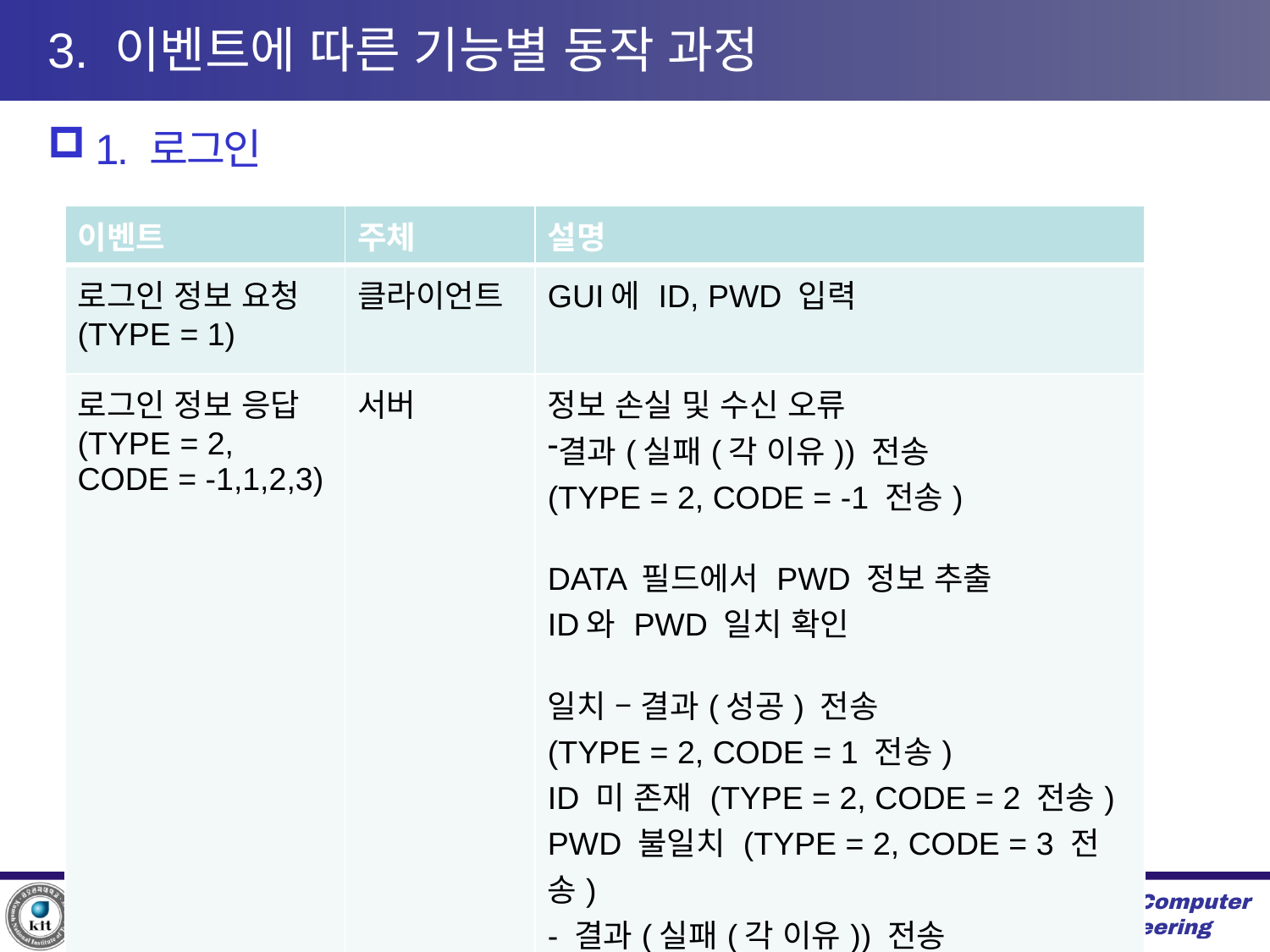

# 3. 이벤트에 따른 기능별 동작 과정
1. 로그인

| 이벤트 | 주체 | 설명 |
| --- | --- | --- |
| 로그인 정보 요청 (TYPE = 1) | 클라이언트 | GUI에 ID, PWD 입력 |
| 로그인 정보 응답 (TYPE = 2, CODE = -1,1,2,3) | 서버 | 정보 손실 및 수신 오류 결과(실패(각 이유)) 전송 (TYPE = 2, CODE = -1 전송) DATA 필드에서 PWD 정보 추출 ID와 PWD 일치 확인 일치 – 결과(성공) 전송 (TYPE = 2, CODE = 1 전송) ID 미 존재 (TYPE = 2, CODE = 2 전송) PWD 불일치 (TYPE = 2, CODE = 3 전송) - 결과(실패(각 이유)) 전송 |
- 13 -